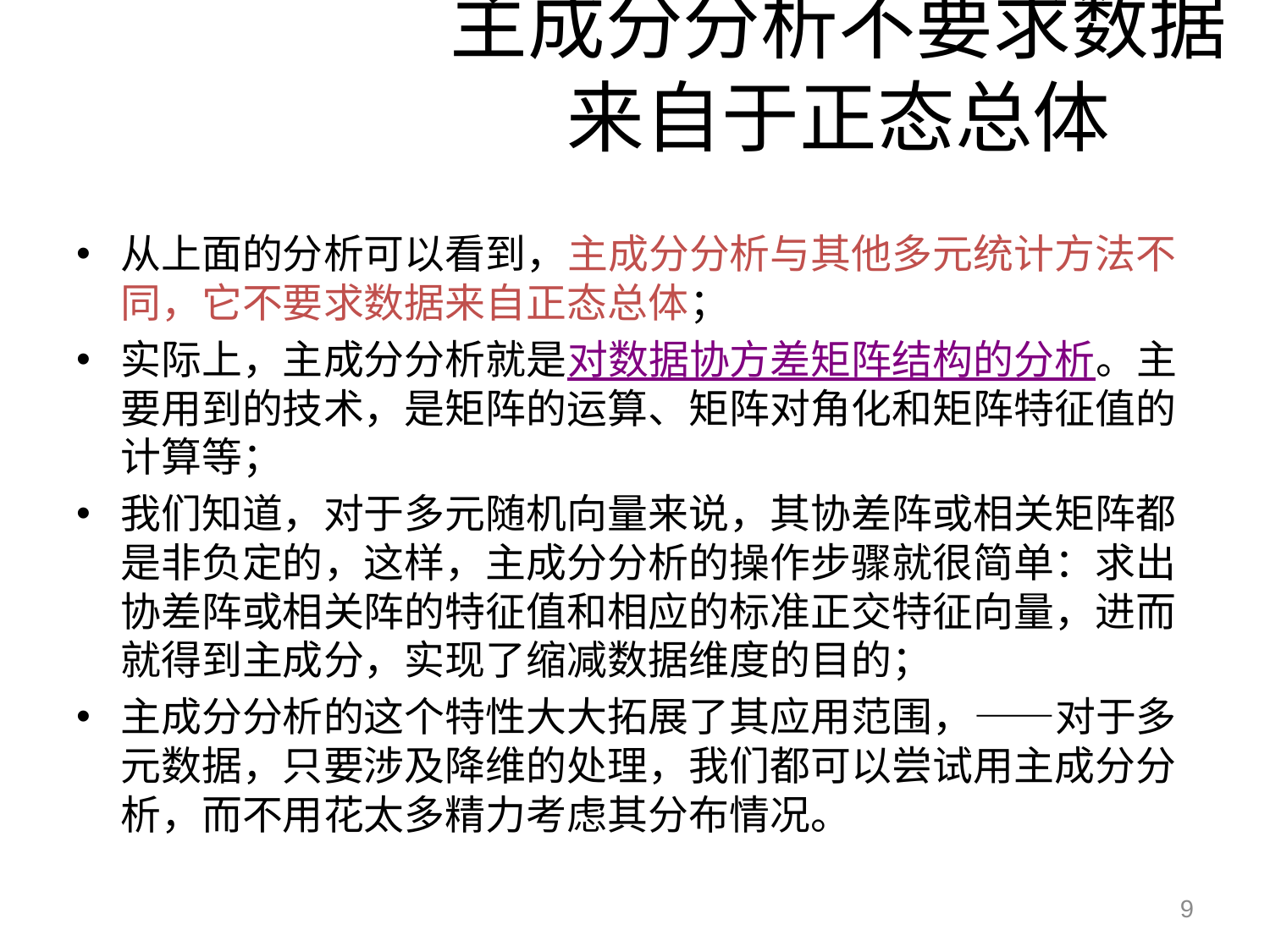

# 主成分分析不要求数据来自于正态总体
从上面的分析可以看到，主成分分析与其他多元统计方法不同，它不要求数据来自正态总体；
实际上，主成分分析就是对数据协方差矩阵结构的分析。主要用到的技术，是矩阵的运算、矩阵对角化和矩阵特征值的计算等；
我们知道，对于多元随机向量来说，其协差阵或相关矩阵都是非负定的，这样，主成分分析的操作步骤就很简单：求出协差阵或相关阵的特征值和相应的标准正交特征向量，进而就得到主成分，实现了缩减数据维度的目的；
主成分分析的这个特性大大拓展了其应用范围，——对于多元数据，只要涉及降维的处理，我们都可以尝试用主成分分析，而不用花太多精力考虑其分布情况。
9